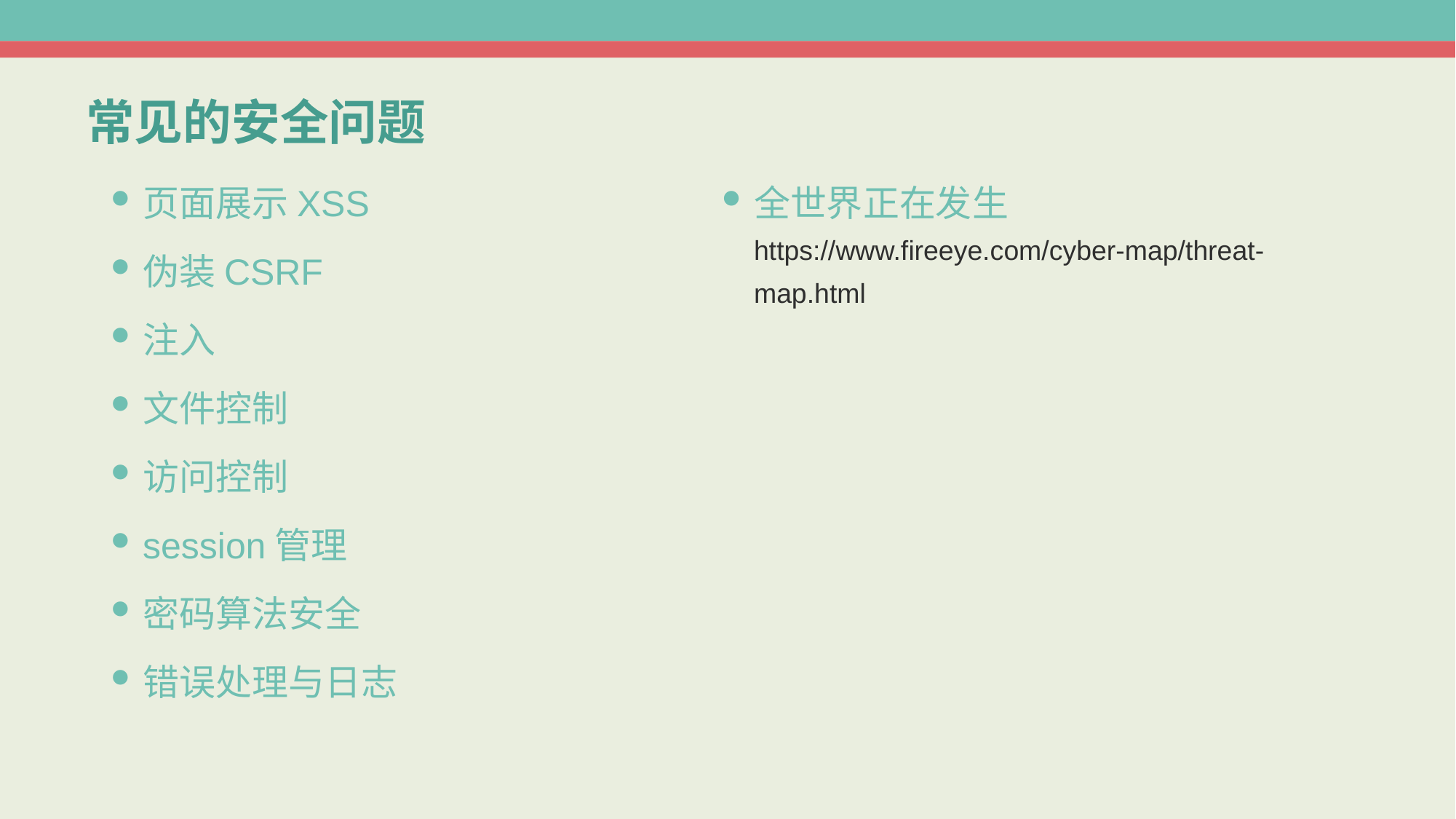

# 常见的安全问题
页面展示XSS
伪装CSRF
注入
文件控制
访问控制
session管理
密码算法安全
错误处理与日志
全世界正在发生
https://www.fireeye.com/cyber-map/threat-map.html